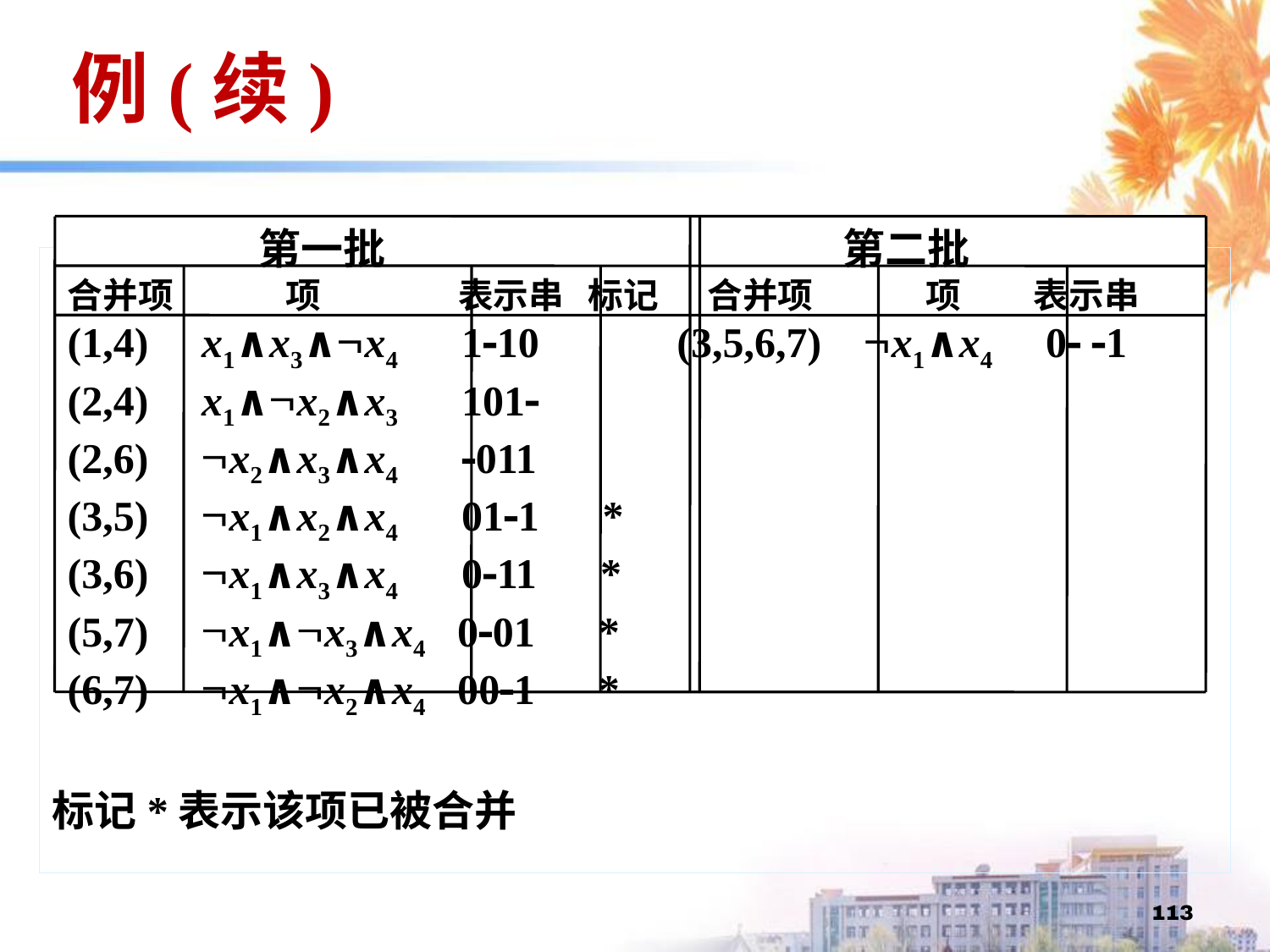

# 例(续)
                   第一批                                                第二批
合并项              项                 表示串   标记      合并项              项         表示串
(1,4)     x1∧x3∧¬x4      1−10             (3,5,6,7)    ¬x1∧x4     0− −1
(2,4)     x1∧¬x2∧x3      101−
(2,6)     ¬x2∧x3∧x4      −011
(3,5)     ¬x1∧x2∧x4      01−1      *
(3,6)     ¬x1∧x3∧x4      0−11      *
(5,7)     ¬x1∧¬x3∧x4   0−01      *
(6,7)     ¬x1∧¬x2∧x4   00−1      *

标记*表示该项已被合并
113